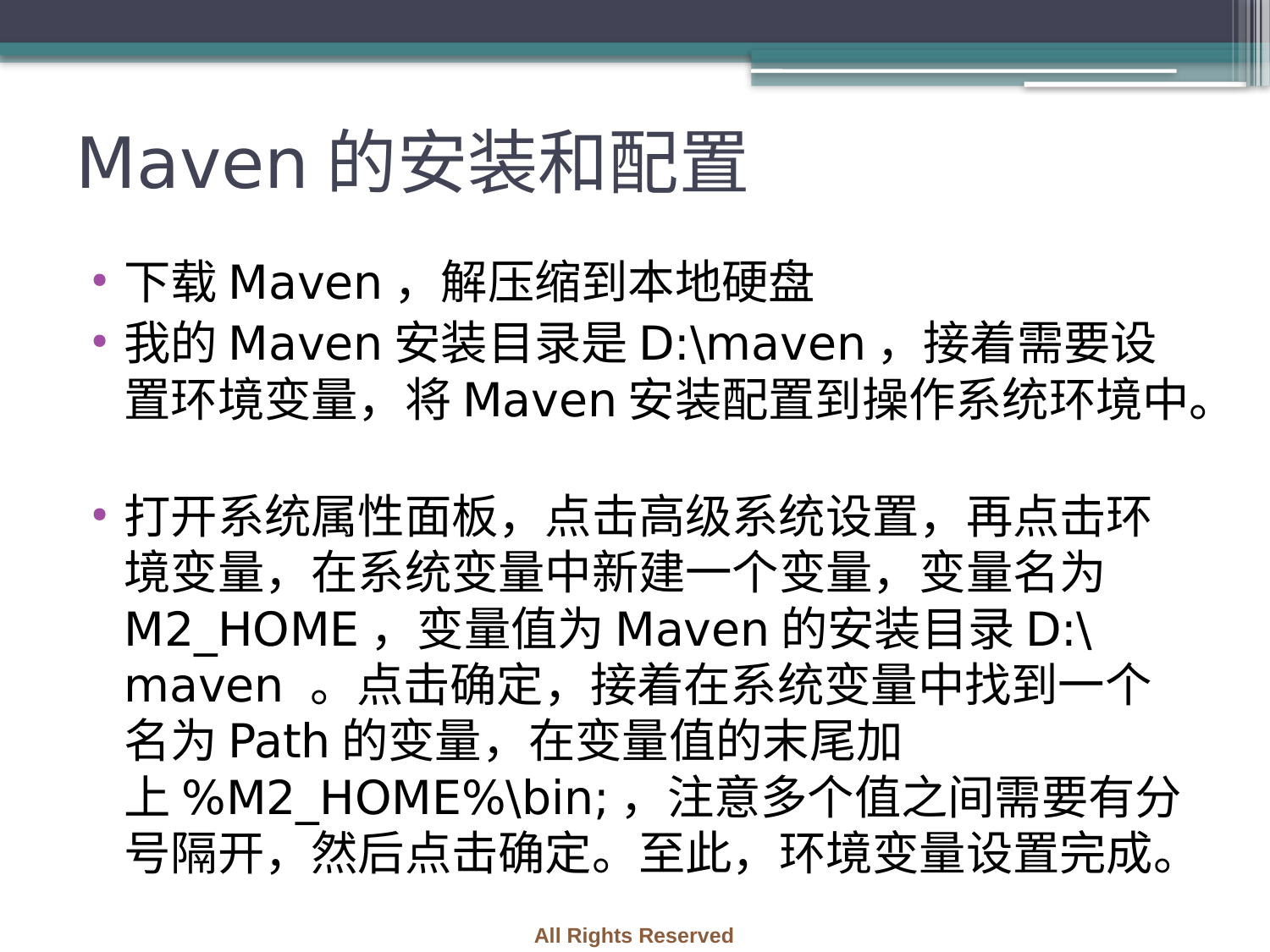

# Maven的安装和配置
下载Maven，解压缩到本地硬盘
我的Maven安装目录是D:\maven，接着需要设置环境变量，将Maven安装配置到操作系统环境中。
打开系统属性面板，点击高级系统设置，再点击环境变量，在系统变量中新建一个变量，变量名为M2_HOME，变量值为Maven的安装目录D:\maven 。点击确定，接着在系统变量中找到一个名为Path的变量，在变量值的末尾加上%M2_HOME%\bin;，注意多个值之间需要有分号隔开，然后点击确定。至此，环境变量设置完成。